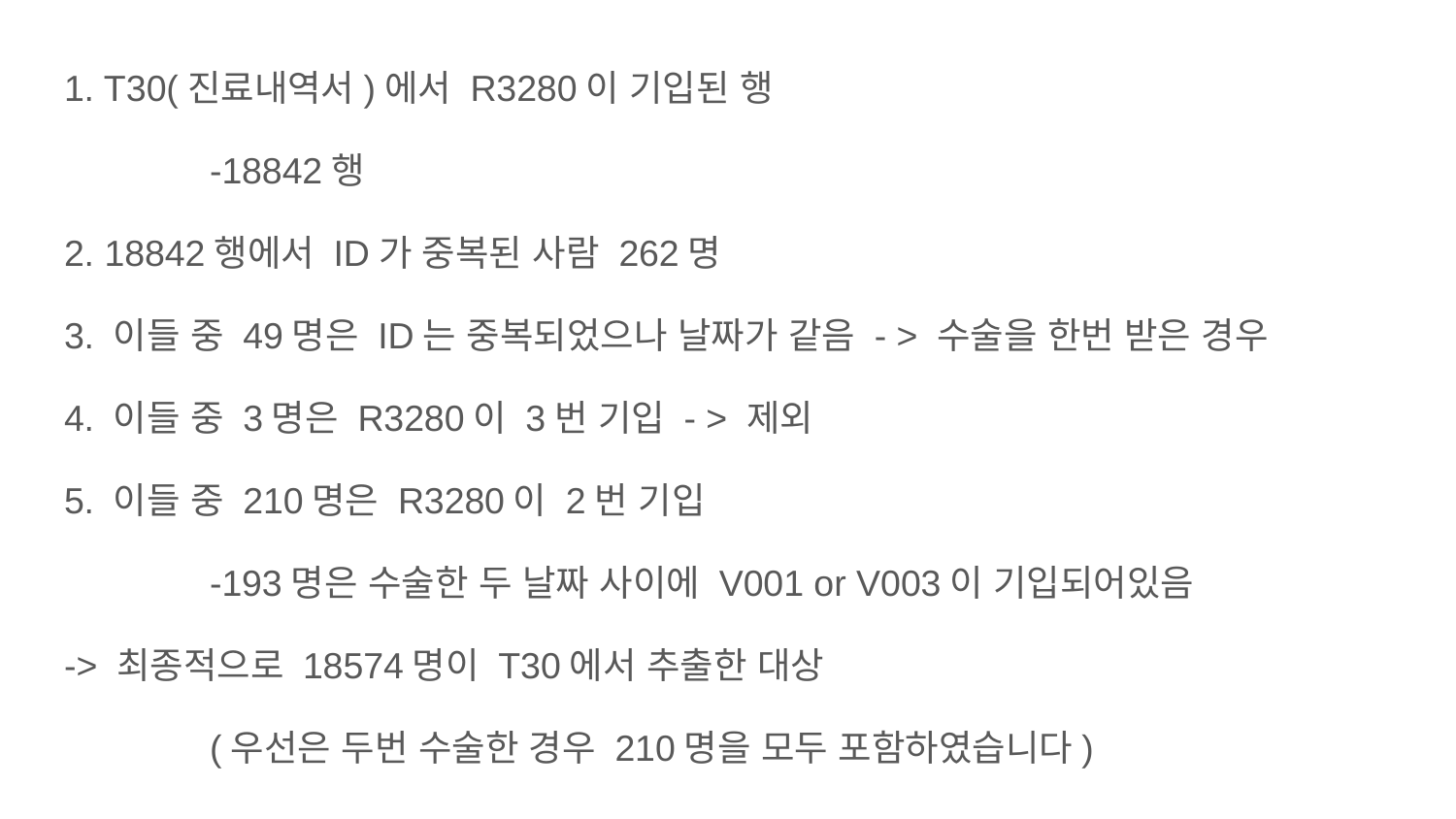

1. T30(진료내역서)에서 R3280이 기입된 행
	-18842행
2. 18842행에서 ID가 중복된 사람 262명
3. 이들 중 49명은 ID는 중복되었으나 날짜가 같음 - > 수술을 한번 받은 경우
4. 이들 중 3명은 R3280이 3번 기입 - > 제외
5. 이들 중 210명은 R3280이 2번 기입
	-193명은 수술한 두 날짜 사이에 V001 or V003이 기입되어있음
-> 최종적으로 18574명이 T30에서 추출한 대상
	(우선은 두번 수술한 경우 210명을 모두 포함하였습니다)